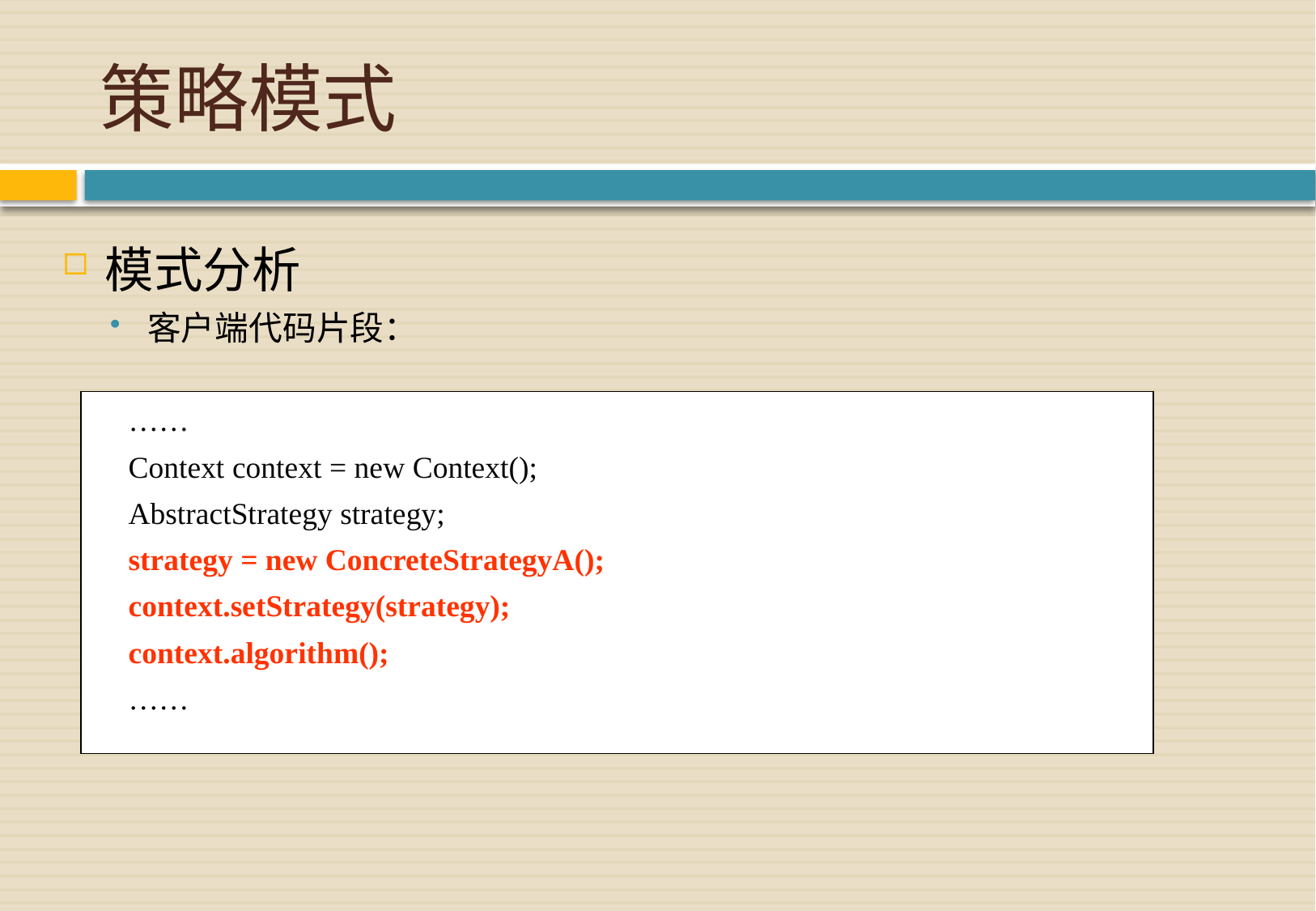

# 策略模式
模式分析
客户端代码片段：
| …… Context context = new Context(); AbstractStrategy strategy; strategy = new ConcreteStrategyA(); context.setStrategy(strategy); context.algorithm(); …… |
| --- |